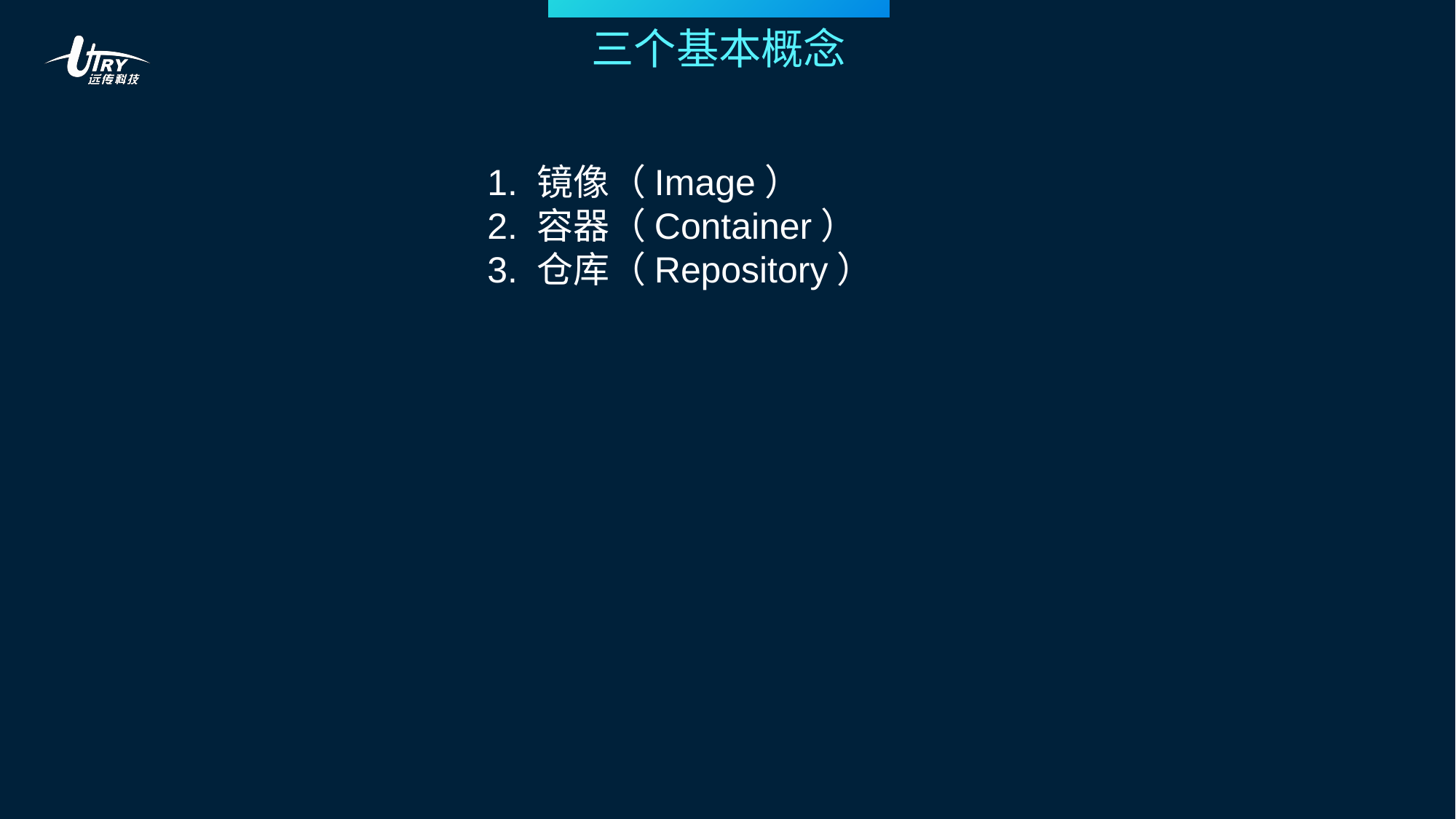

三个基本概念

1. 镜像（Image）
2. 容器（Container）
3. 仓库（Repository）